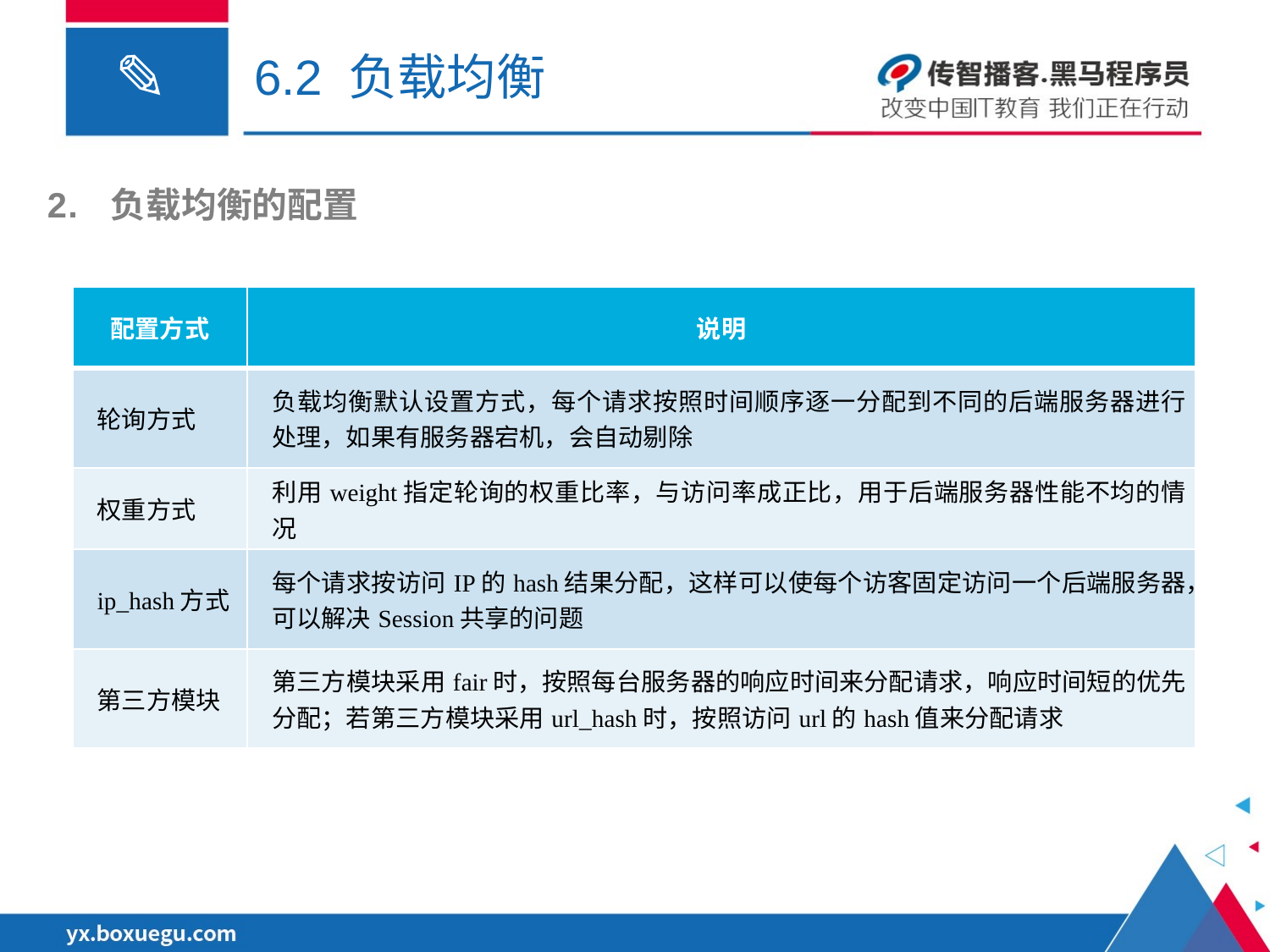

# 6.2 负载均衡
负载均衡的配置
| 配置方式 | 说明 |
| --- | --- |
| 轮询方式 | 负载均衡默认设置方式，每个请求按照时间顺序逐一分配到不同的后端服务器进行处理，如果有服务器宕机，会自动剔除 |
| 权重方式 | 利用weight指定轮询的权重比率，与访问率成正比，用于后端服务器性能不均的情况 |
| ip\_hash方式 | 每个请求按访问IP的hash结果分配，这样可以使每个访客固定访问一个后端服务器，可以解决Session共享的问题 |
| 第三方模块 | 第三方模块采用fair时，按照每台服务器的响应时间来分配请求，响应时间短的优先分配；若第三方模块采用url\_hash时，按照访问url的hash值来分配请求 |